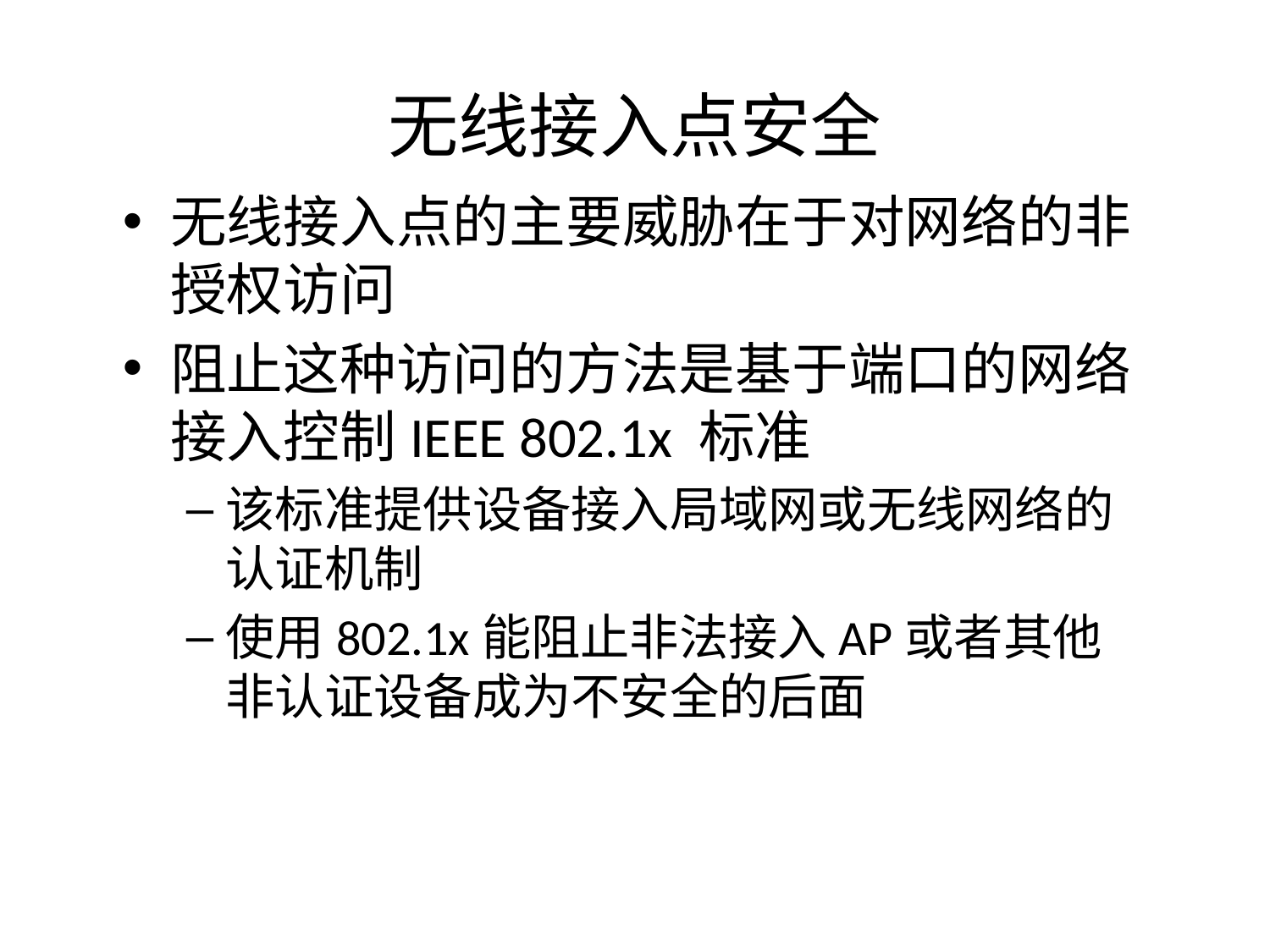

# 无线接入点安全
无线接入点的主要威胁在于对网络的非授权访问
阻止这种访问的方法是基于端口的网络接入控制IEEE 802.1x 标准
该标准提供设备接入局域网或无线网络的认证机制
使用802.1x能阻止非法接入AP或者其他非认证设备成为不安全的后面